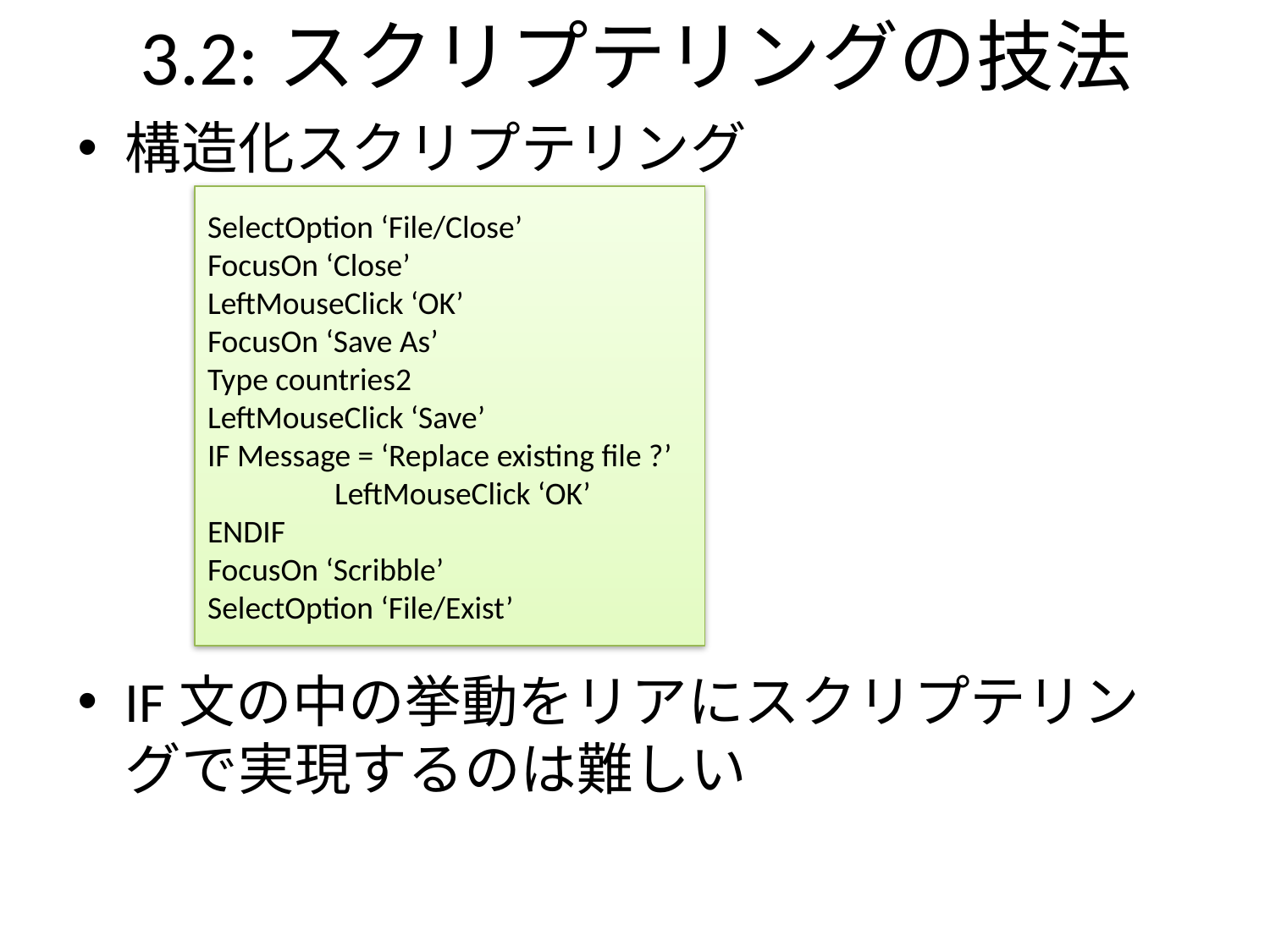

3.2:スクリプテリングの技法
構造化スクリプテリング

IF文の中の挙動をリアにスクリプテリングで実現するのは難しい
SelectOption ‘File/Close’
FocusOn ‘Close’
LeftMouseClick ‘OK’
FocusOn ‘Save As’
Type countries2
LeftMouseClick ‘Save’
IF Message = ‘Replace existing file ?’
	LeftMouseClick ‘OK’
ENDIF
FocusOn ‘Scribble’
SelectOption ‘File/Exist’